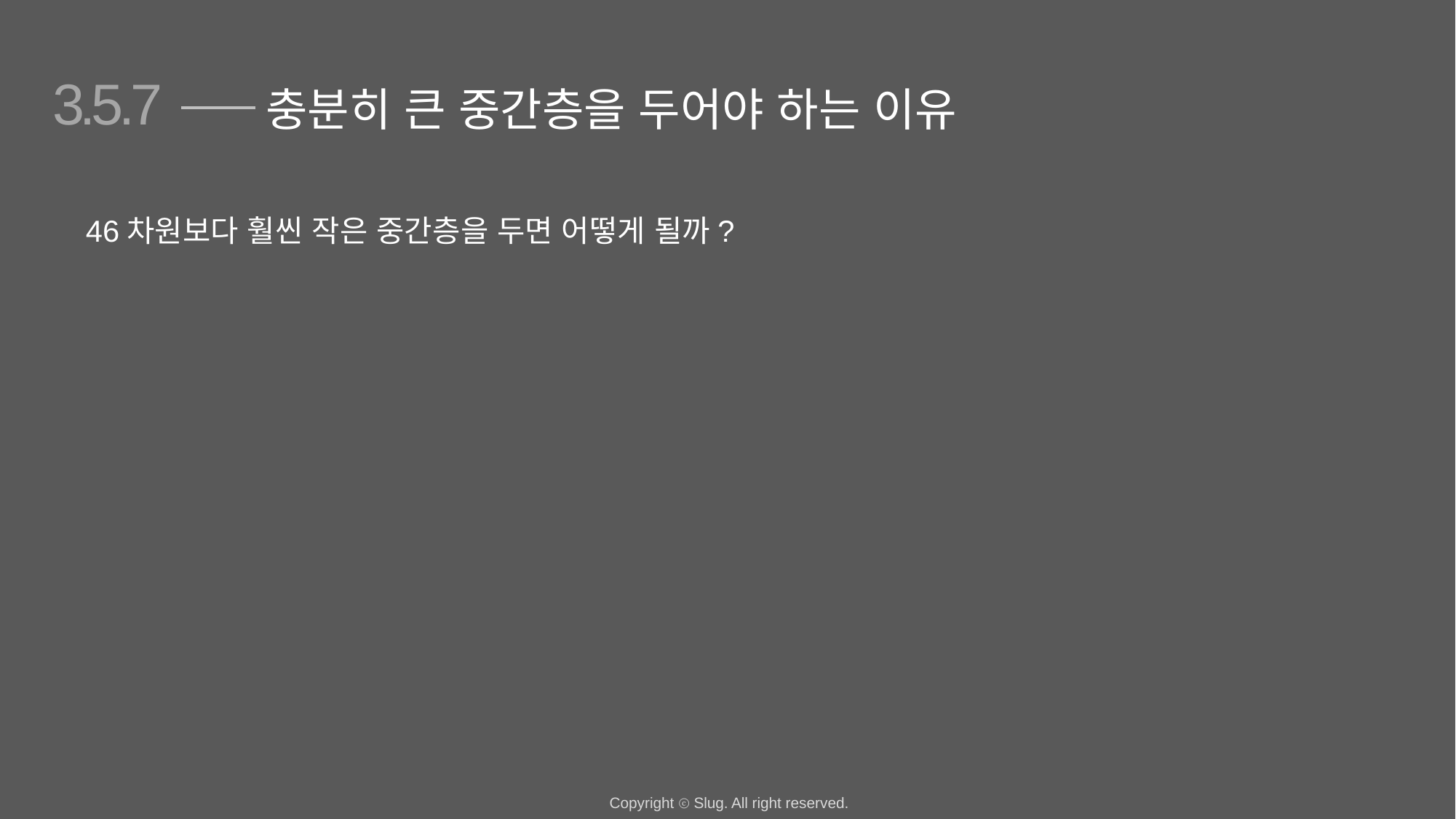

3.5.7
충분히 큰 중간층을 두어야 하는 이유
46차원보다 훨씬 작은 중간층을 두면 어떻게 될까?
Copyright ⓒ Slug. All right reserved.